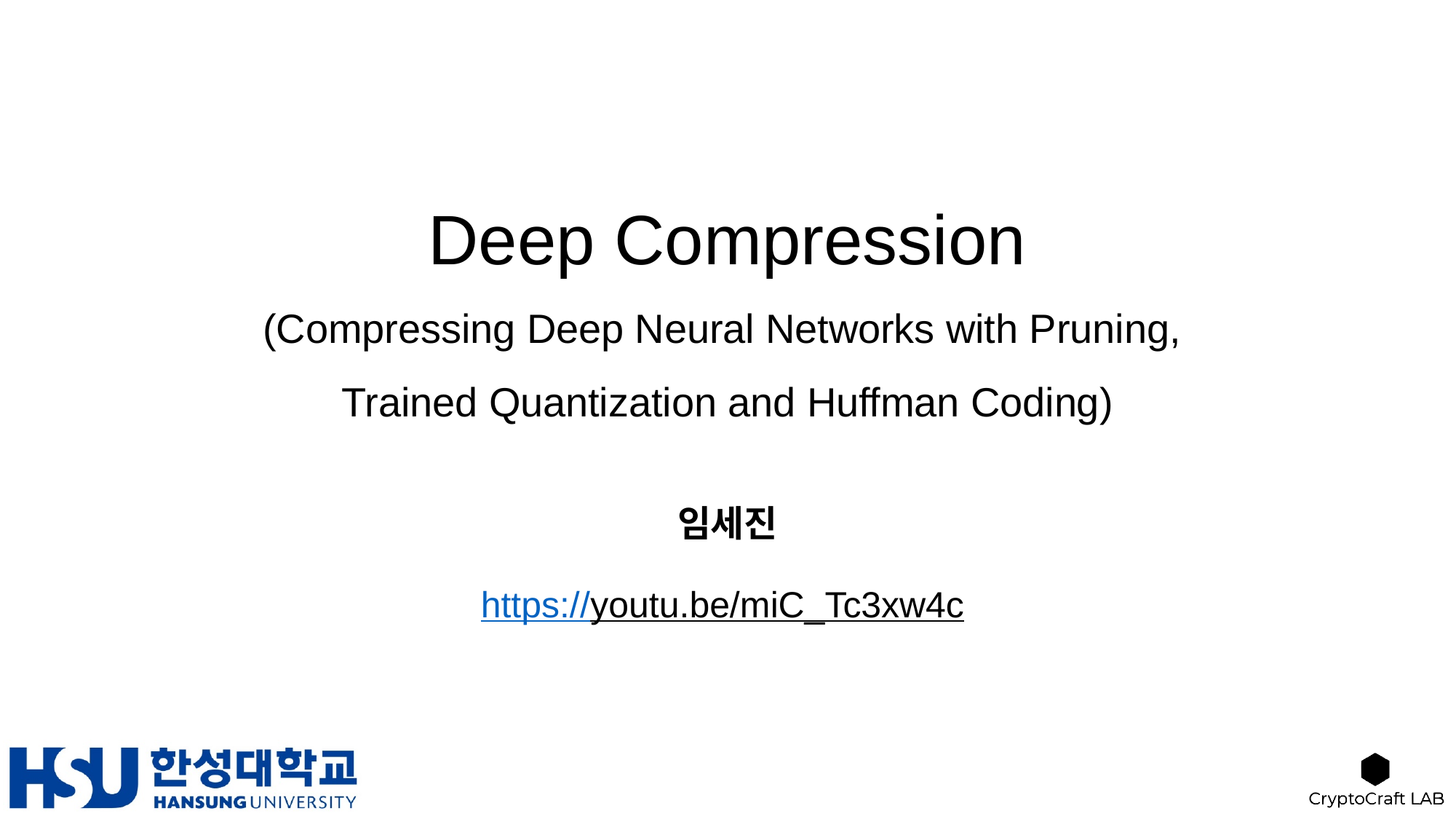

# Deep Compression (Compressing Deep Neural Networks with Pruning, Trained Quantization and Huffman Coding)
임세진
https://youtu.be/miC_Tc3xw4c